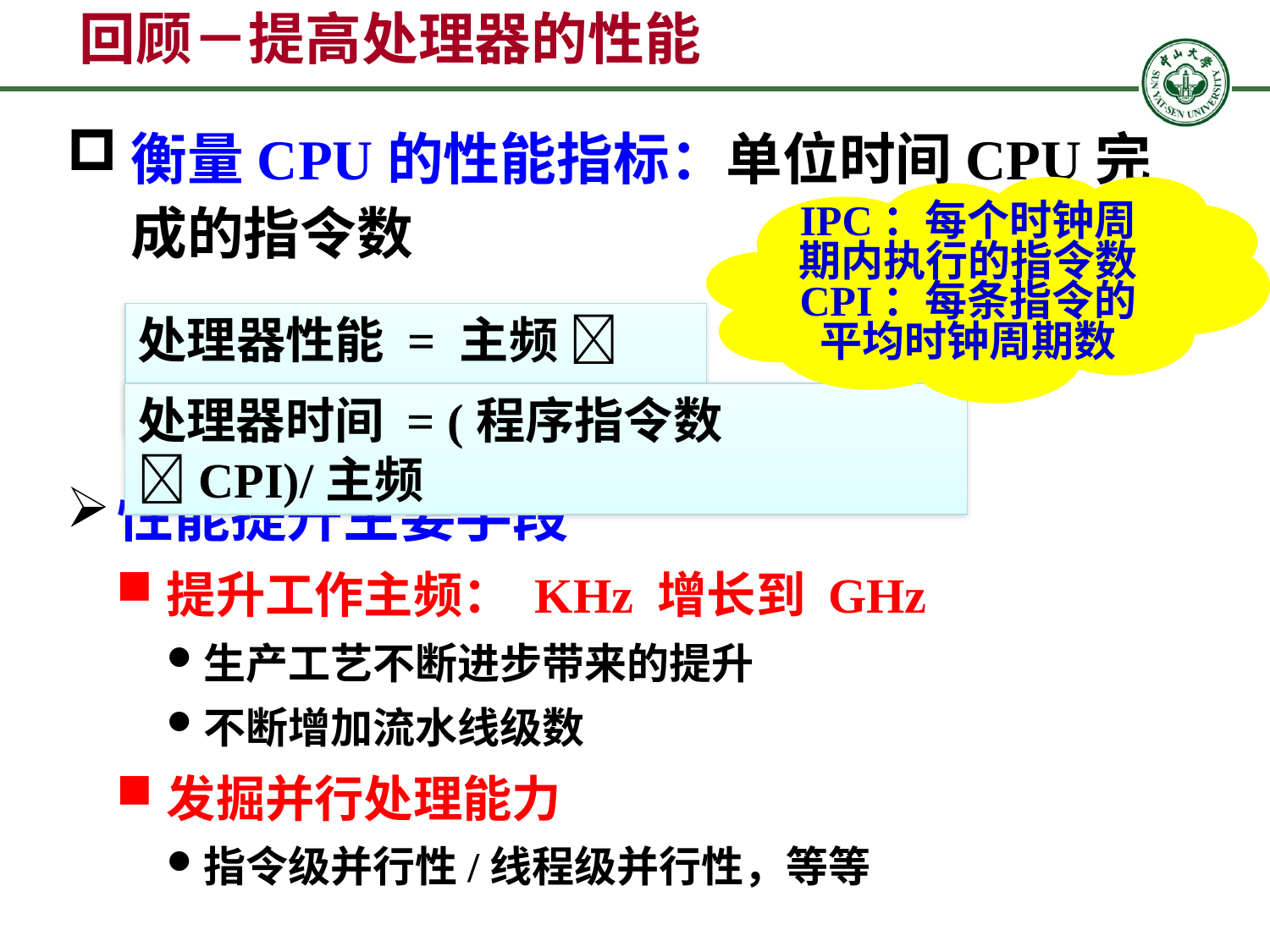

# 回顾－提高处理器的性能
衡量CPU的性能指标：单位时间CPU完成的指令数
IPC：每个时钟周期内执行的指令数
CPI：每条指令的平均时钟周期数
处理器性能 = 主频 × IPC
处理器时间 = (程序指令数×CPI)/主频
性能提升主要手段
提升工作主频： KHz 增长到 GHz
生产工艺不断进步带来的提升
不断增加流水线级数
发掘并行处理能力
指令级并行性/线程级并行性，等等